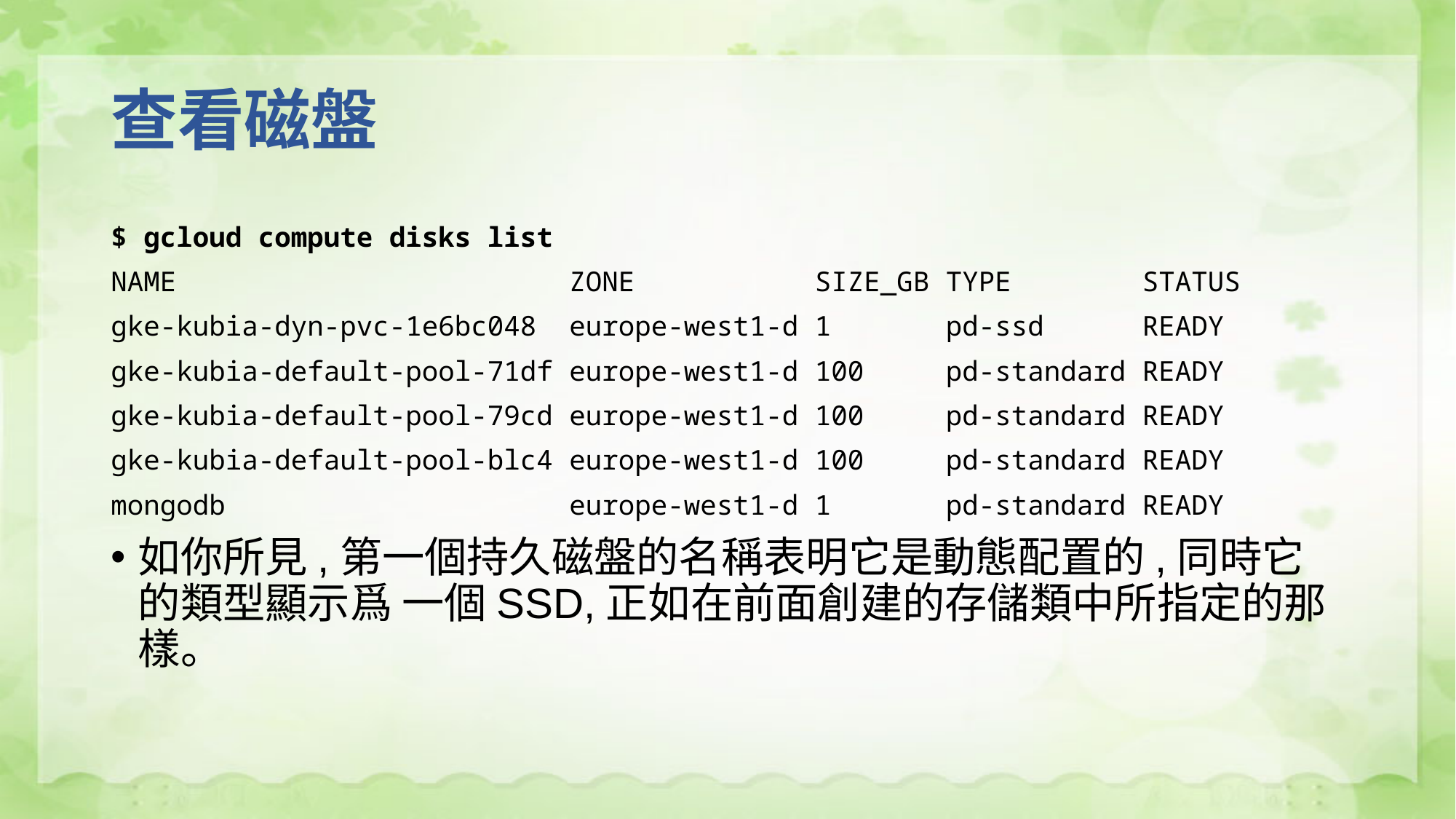

# 查看磁盤
$ gcloud compute disks list
NAME                        ZONE           SIZE_GB TYPE        STATUS
gke-kubia-dyn-pvc-1e6bc048  europe-west1-d 1       pd-ssd      READY
gke-kubia-default-pool-71df europe-west1-d 100     pd-standard READY
gke-kubia-default-pool-79cd europe-west1-d 100     pd-standard READY
gke-kubia-default-pool-blc4 europe-west1-d 100     pd-standard READY
mongodb                     europe-west1-d 1       pd-standard READY
如你所見,第一個持久磁盤的名稱表明它是動態配置的,同時它的類型顯示爲 一個SSD,正如在前面創建的存儲類中所指定的那樣。